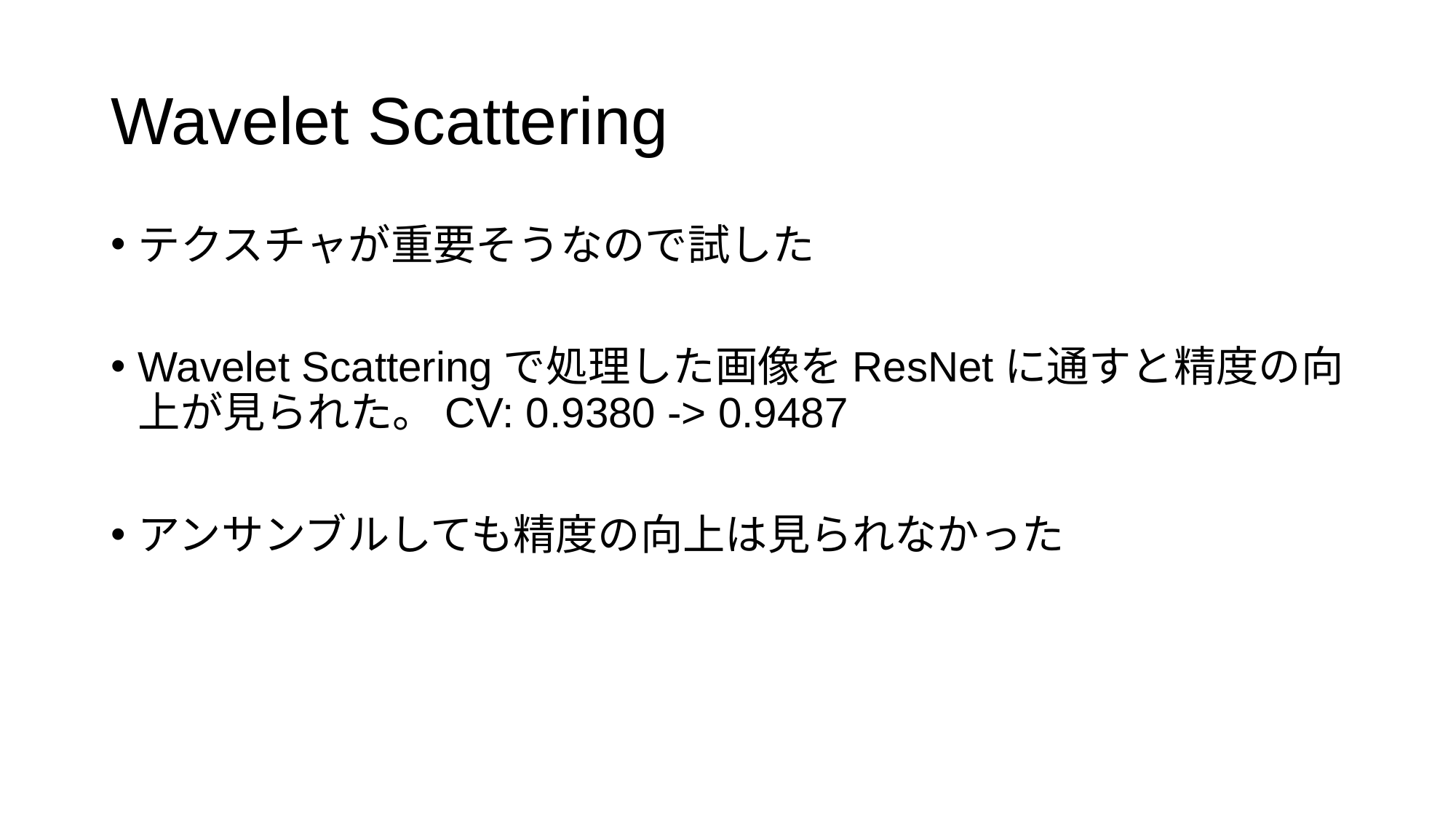

# Wavelet Scattering
テクスチャが重要そうなので試した

Wavelet Scatteringで処理した画像をResNetに通すと精度の向上が見られた。CV: 0.9380 -> 0.9487

アンサンブルしても精度の向上は見られなかった